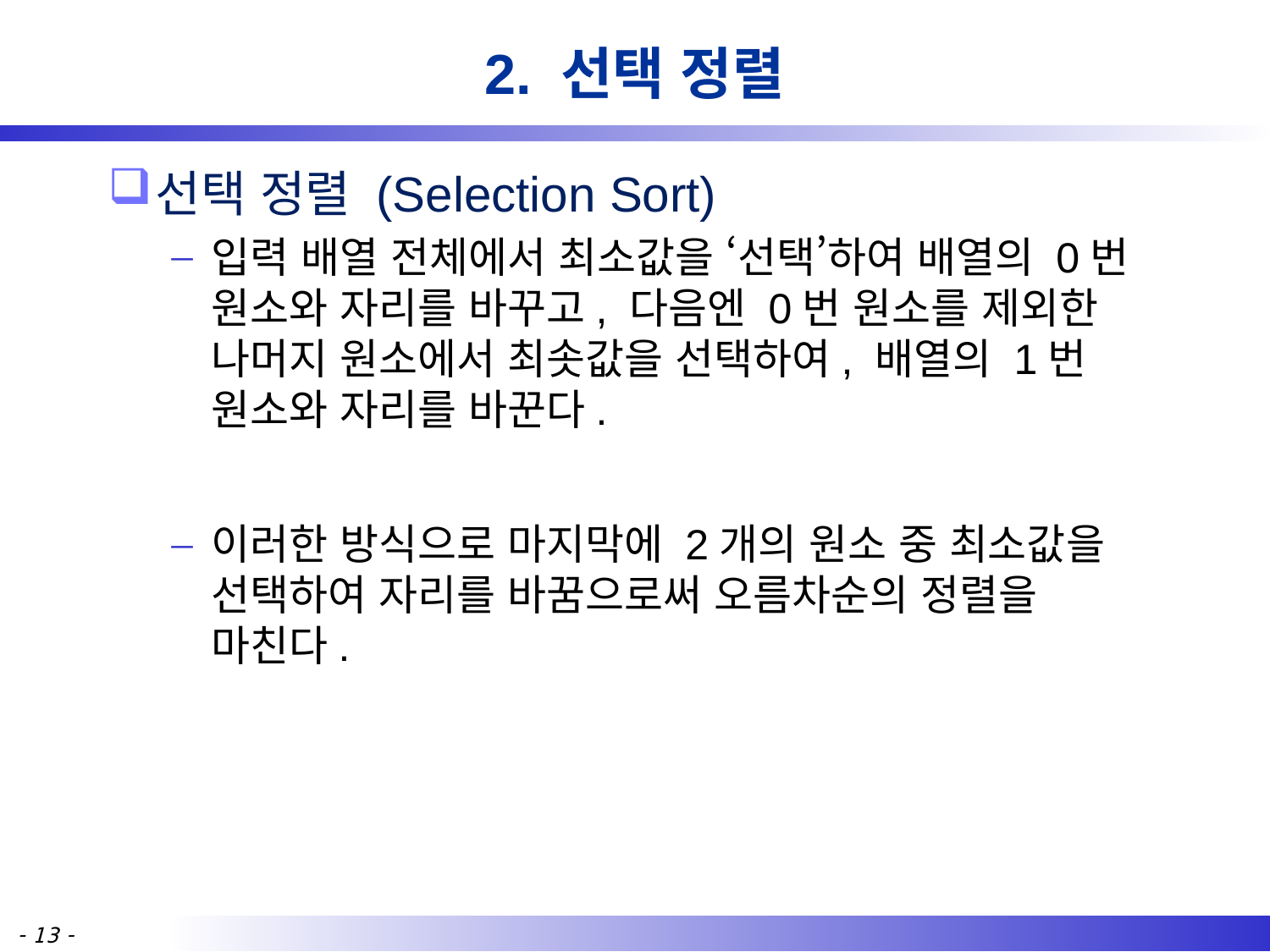

# 2. 선택 정렬
선택 정렬 (Selection Sort)
입력 배열 전체에서 최소값을 ‘선택’하여 배열의 0번 원소와 자리를 바꾸고, 다음엔 0번 원소를 제외한 나머지 원소에서 최솟값을 선택하여, 배열의 1번 원소와 자리를 바꾼다.

이러한 방식으로 마지막에 2개의 원소 중 최소값을 선택하여 자리를 바꿈으로써 오름차순의 정렬을 마친다.
- 13 -